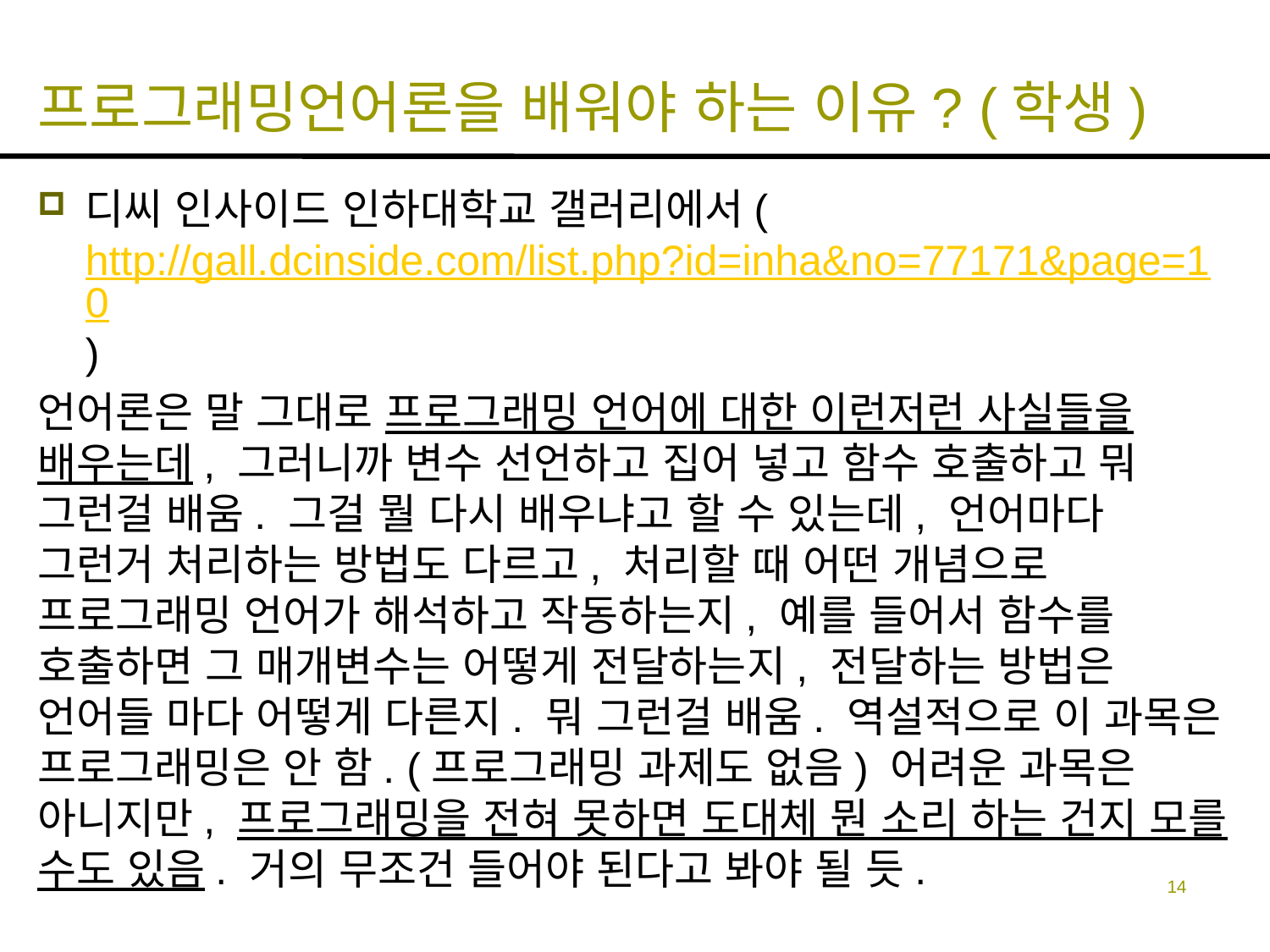

# 프로그래밍언어론을 배워야 하는 이유? (학생)
디씨 인사이드 인하대학교 갤러리에서(http://gall.dcinside.com/list.php?id=inha&no=77171&page=10)
언어론은 말 그대로 프로그래밍 언어에 대한 이런저런 사실들을 배우는데, 그러니까 변수 선언하고 집어 넣고 함수 호출하고 뭐 그런걸 배움. 그걸 뭘 다시 배우냐고 할 수 있는데, 언어마다 그런거 처리하는 방법도 다르고, 처리할 때 어떤 개념으로 프로그래밍 언어가 해석하고 작동하는지, 예를 들어서 함수를 호출하면 그 매개변수는 어떻게 전달하는지, 전달하는 방법은 언어들 마다 어떻게 다른지. 뭐 그런걸 배움. 역설적으로 이 과목은 프로그래밍은 안 함. (프로그래밍 과제도 없음) 어려운 과목은 아니지만, 프로그래밍을 전혀 못하면 도대체 뭔 소리 하는 건지 모를 수도 있음. 거의 무조건 들어야 된다고 봐야 될 듯.
14